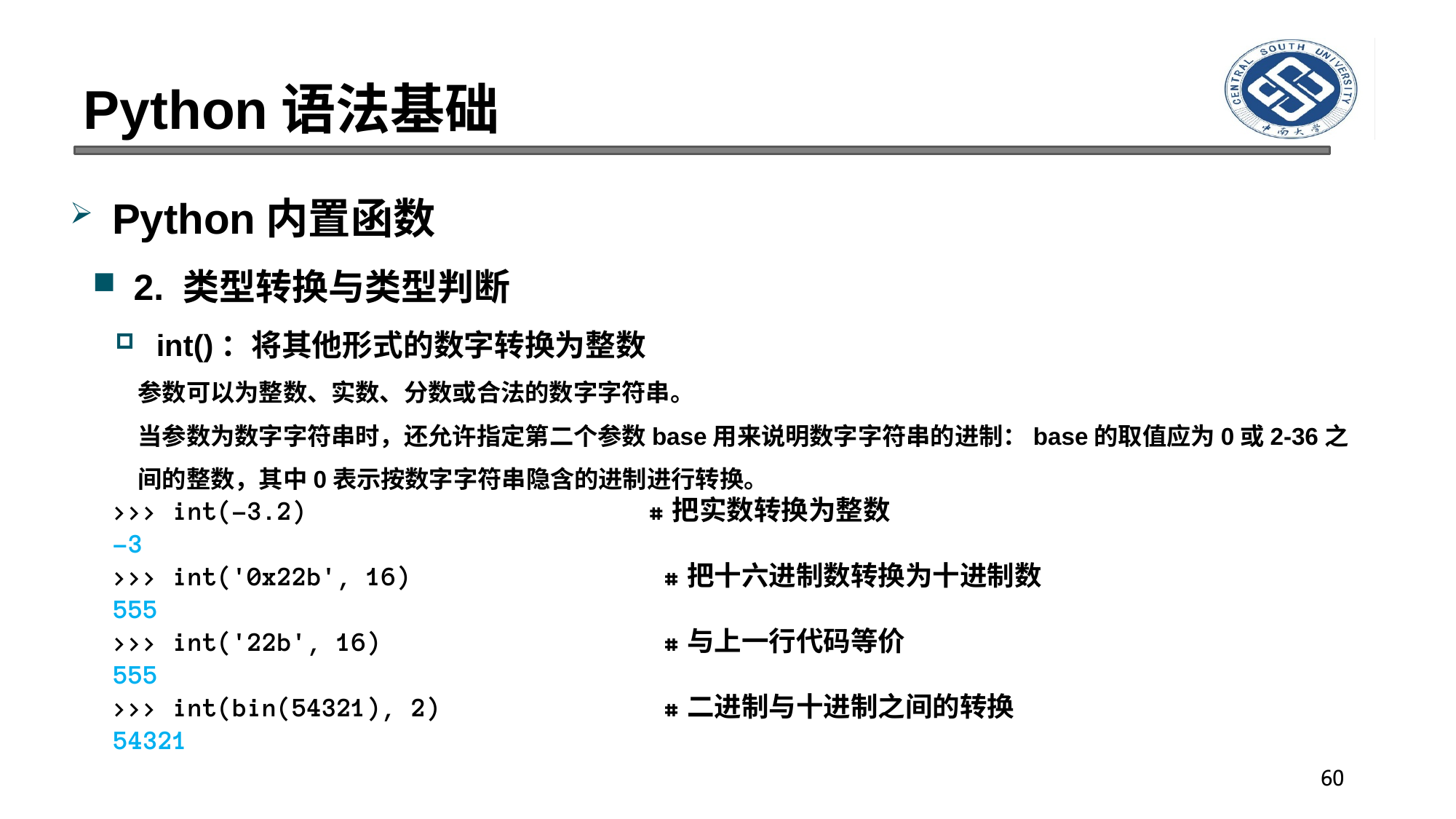

# Python语法基础
Python内置函数
2. 类型转换与类型判断
int()：将其他形式的数字转换为整数
参数可以为整数、实数、分数或合法的数字字符串。
当参数为数字字符串时，还允许指定第二个参数base用来说明数字字符串的进制：base的取值应为0或2-36之间的整数，其中0表示按数字字符串隐含的进制进行转换。
>>> int(-3.2)                       #把实数转换为整数
-3
>>> int('0x22b', 16)                 #把十六进制数转换为十进制数
555
>>> int('22b', 16)                   #与上一行代码等价
555
>>> int(bin(54321), 2)               #二进制与十进制之间的转换
54321

60